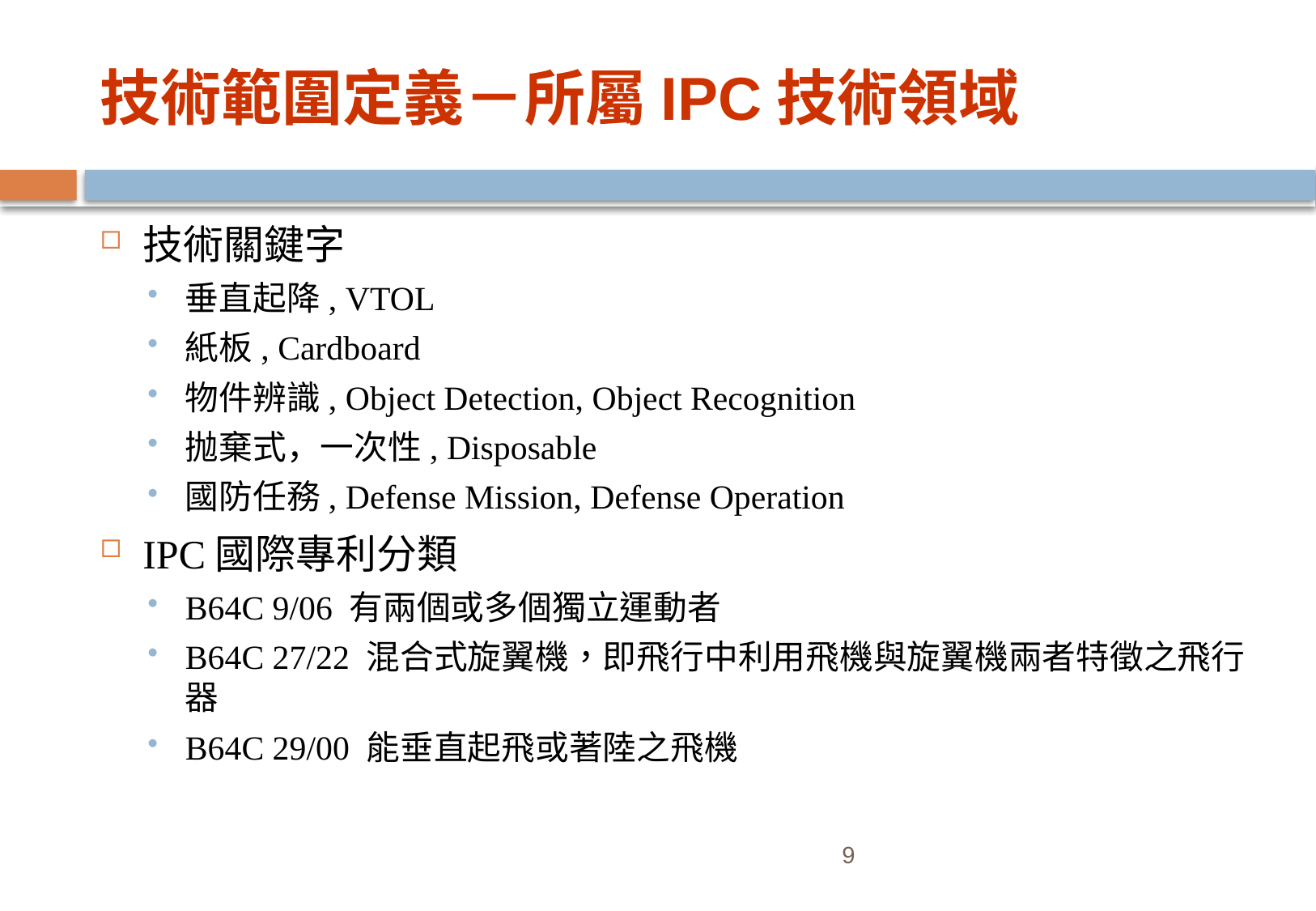

# 技術範圍定義－所屬IPC技術領域
技術關鍵字
垂直起降, VTOL
紙板, Cardboard
物件辨識, Object Detection, Object Recognition
抛棄式，一次性, Disposable
國防任務, Defense Mission, Defense Operation
IPC國際專利分類
B64C 9/06 有兩個或多個獨立運動者
B64C 27/22 混合式旋翼機，即飛行中利用飛機與旋翼機兩者特徵之飛行器
B64C 29/00 能垂直起飛或著陸之飛機

9